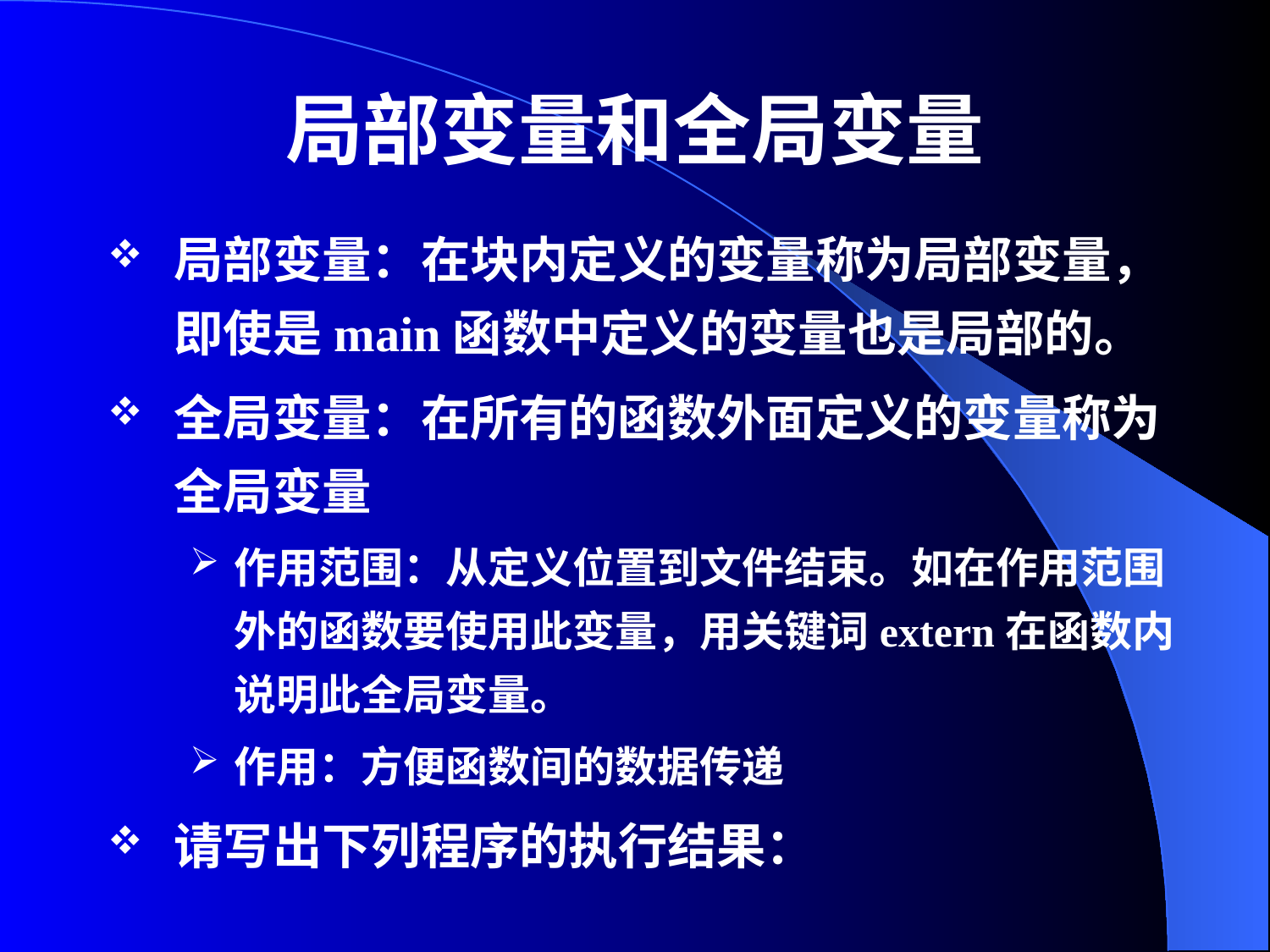

# 局部变量和全局变量
局部变量：在块内定义的变量称为局部变量，即使是main函数中定义的变量也是局部的。
全局变量：在所有的函数外面定义的变量称为全局变量
作用范围：从定义位置到文件结束。如在作用范围外的函数要使用此变量，用关键词extern在函数内说明此全局变量。
作用：方便函数间的数据传递
请写出下列程序的执行结果：